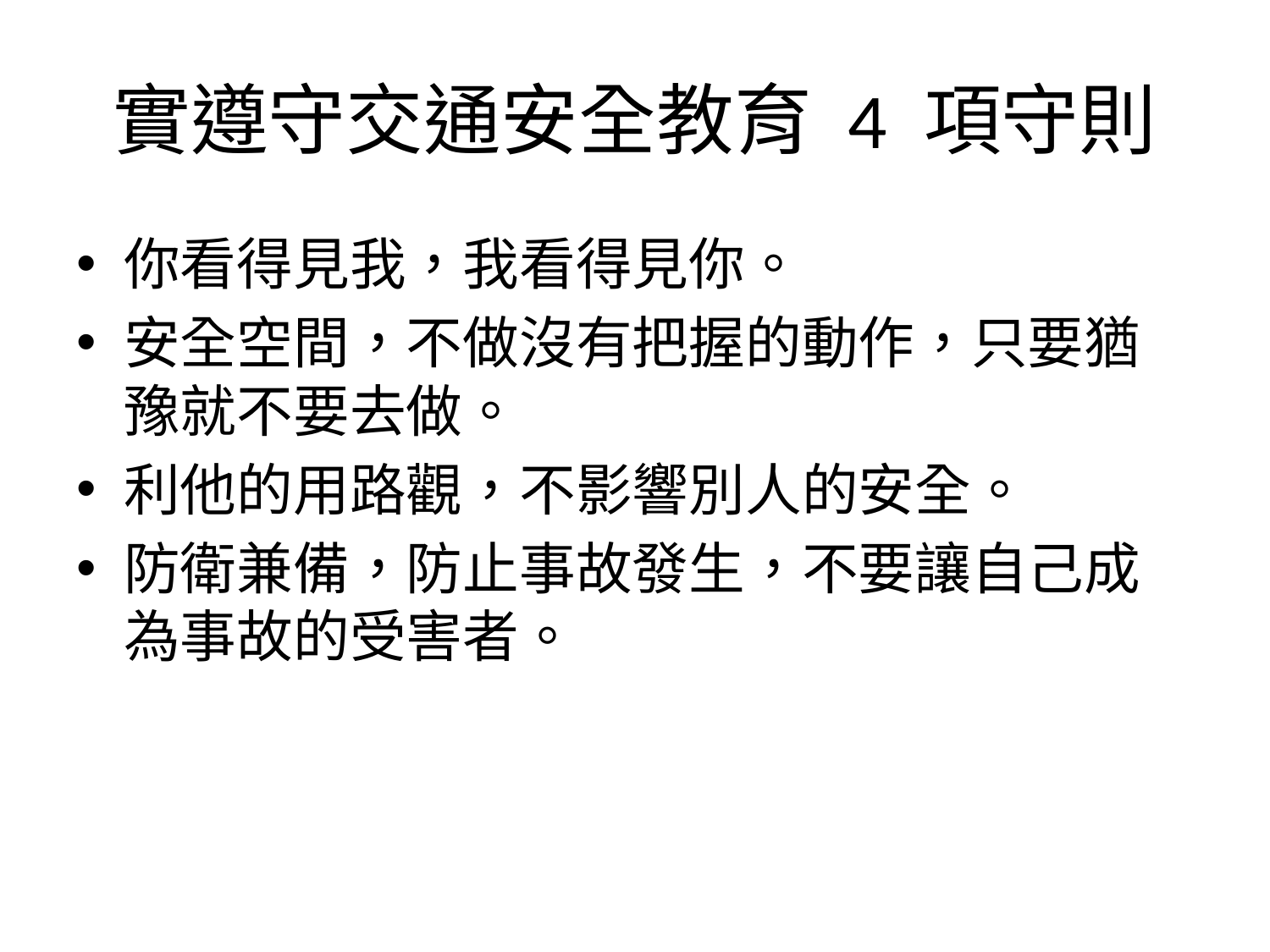

# 實遵守交通安全教育 4 項守則
你看得見我，我看得見你。
安全空間，不做沒有把握的動作，只要猶豫就不要去做。
利他的用路觀，不影響別人的安全。
防衛兼備，防止事故發生，不要讓自己成為事故的受害者。